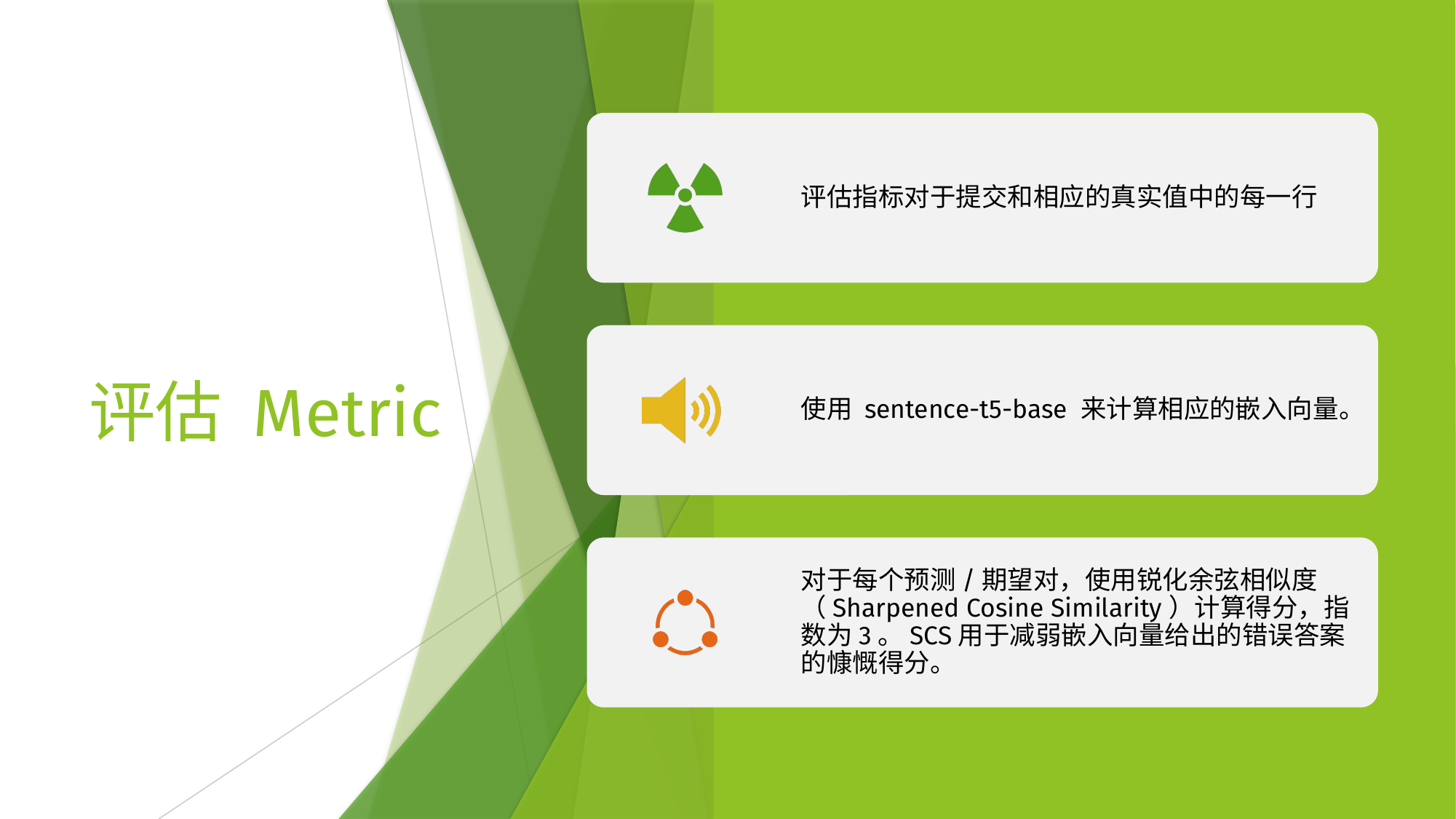

评估指标对于提交和相应的真实值中的每一行
使用 sentence-t5-base 来计算相应的嵌入向量。
对于每个预测/期望对，使用锐化余弦相似度（Sharpened Cosine Similarity）计算得分，指数为3。SCS用于减弱嵌入向量给出的错误答案的慷慨得分。
# 评估 Metric